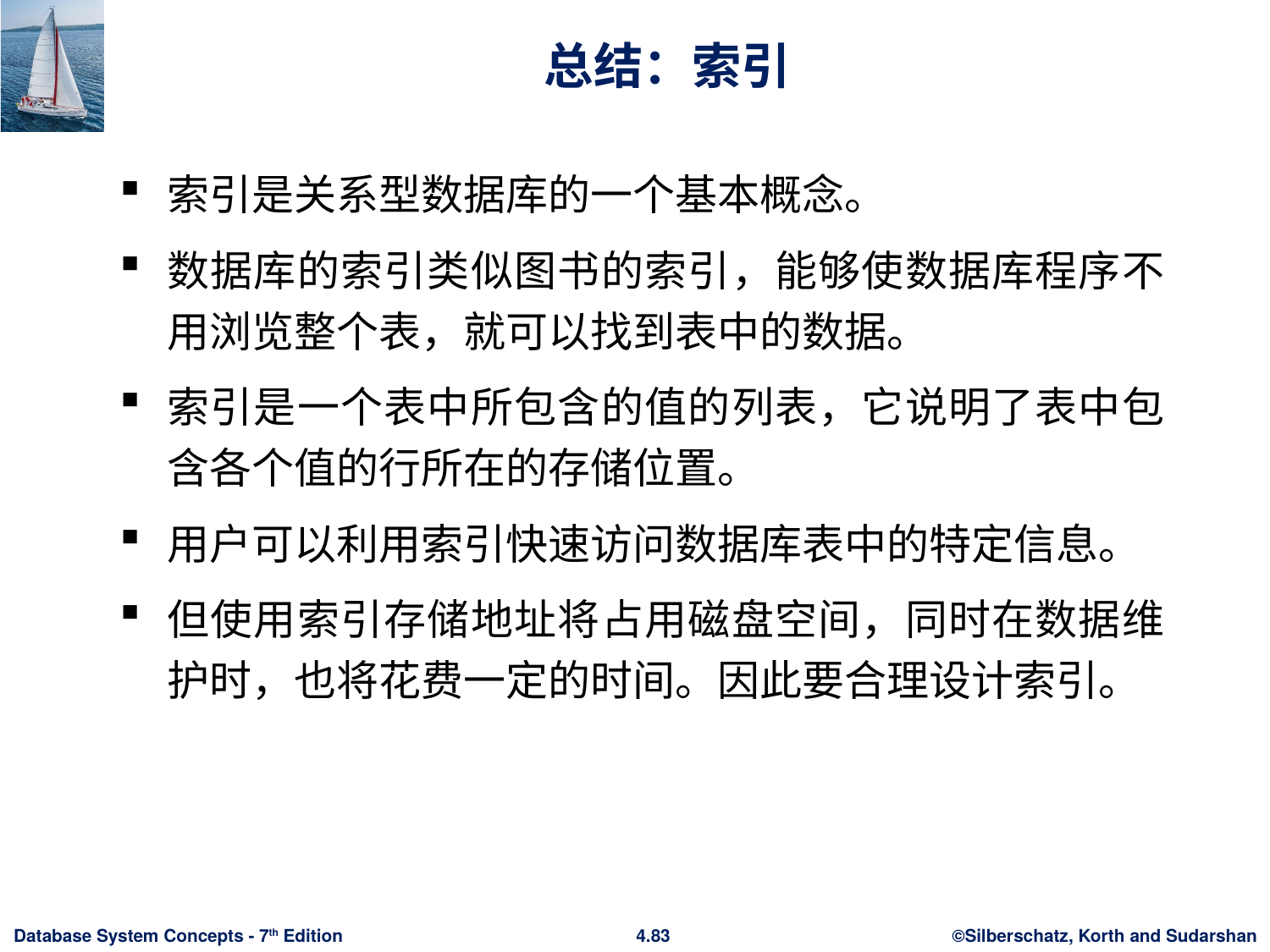

# 总结：索引
索引是关系型数据库的一个基本概念。
数据库的索引类似图书的索引，能够使数据库程序不用浏览整个表，就可以找到表中的数据。
索引是一个表中所包含的值的列表，它说明了表中包含各个值的行所在的存储位置。
用户可以利用索引快速访问数据库表中的特定信息。
但使用索引存储地址将占用磁盘空间，同时在数据维护时，也将花费一定的时间。因此要合理设计索引。